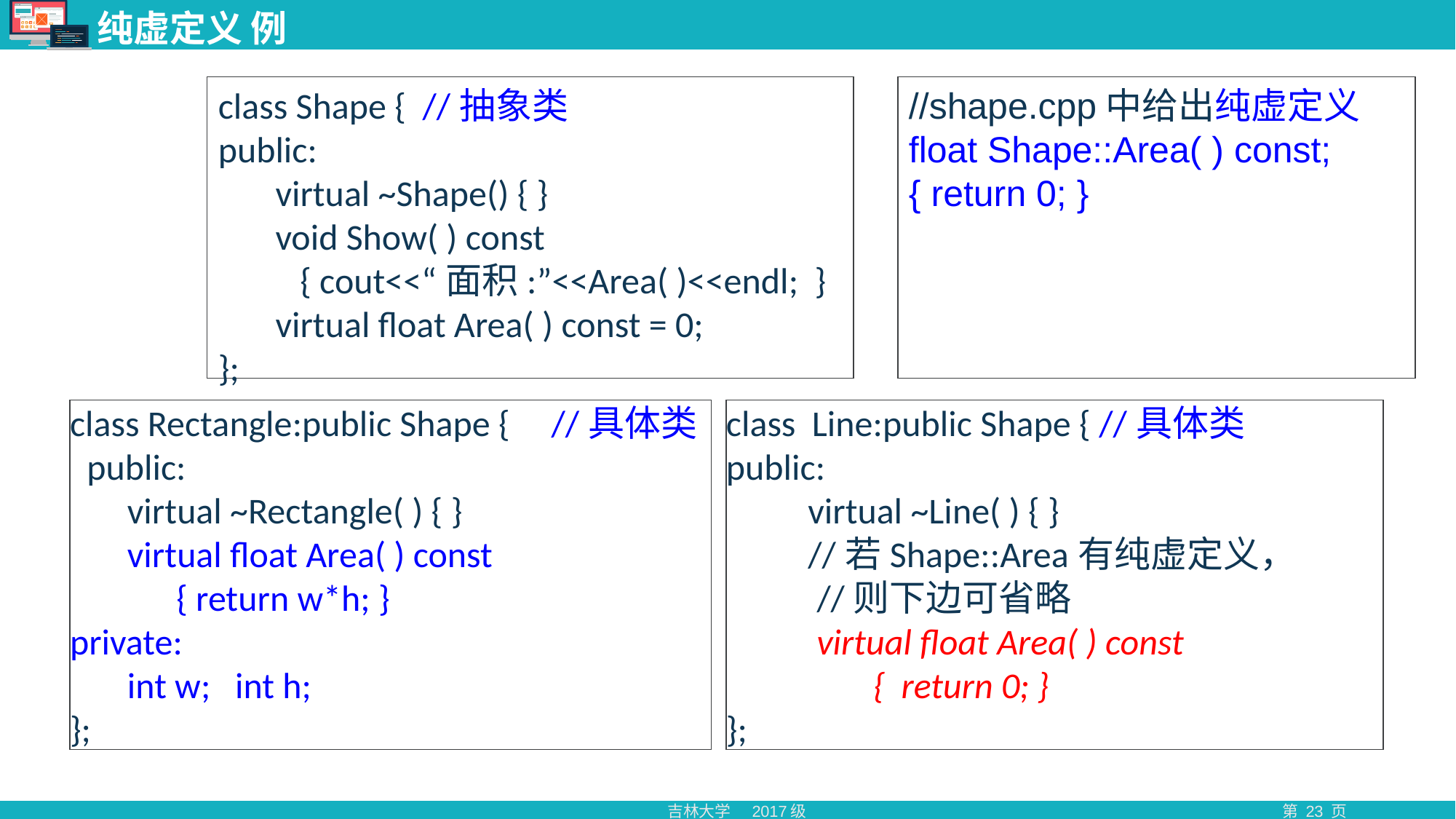

# 纯虚定义 例
class Shape {  //抽象类
public:
       virtual ~Shape() { }
       void Show( ) const
          { cout<<“面积:”<<Area( )<<endl;  }
       virtual float Area( ) const = 0;
};
//shape.cpp中给出纯虚定义
float Shape::Area( ) const;
{ return 0; }
class Rectangle:public Shape {     //具体类
 public:
       virtual ~Rectangle( ) { }
       virtual float Area( ) const
             { return w*h; }
private:
       int w;   int h;
};
class  Line:public Shape { //具体类
public:
          virtual ~Line( ) { }
          //若Shape::Area有纯虚定义，
          //则下边可省略
          virtual float Area( ) const
                  {  return 0; }
};